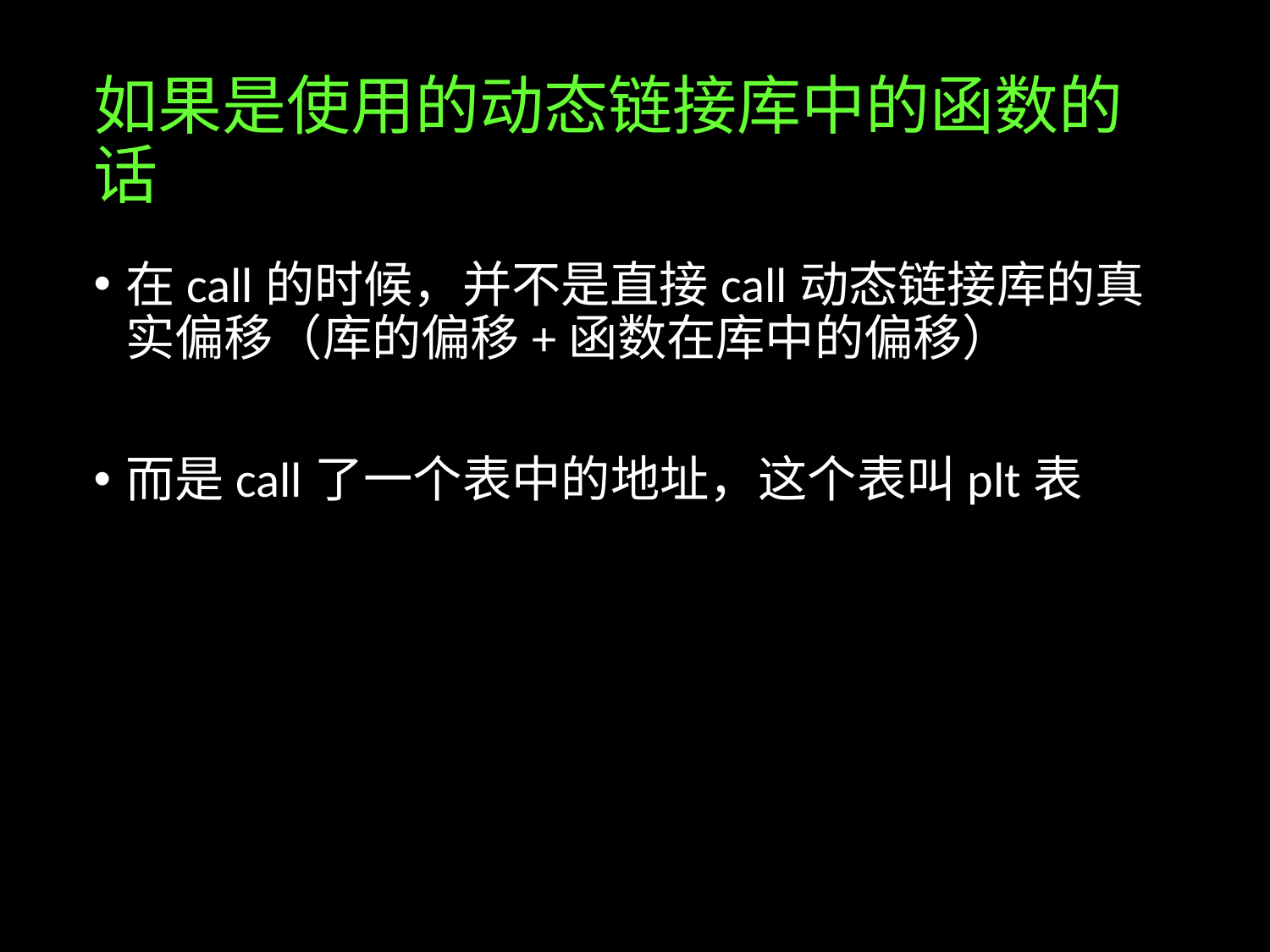

# 如果是使用的动态链接库中的函数的话
在call的时候，并不是直接call动态链接库的真实偏移（库的偏移+函数在库中的偏移）

而是call了一个表中的地址，这个表叫plt表